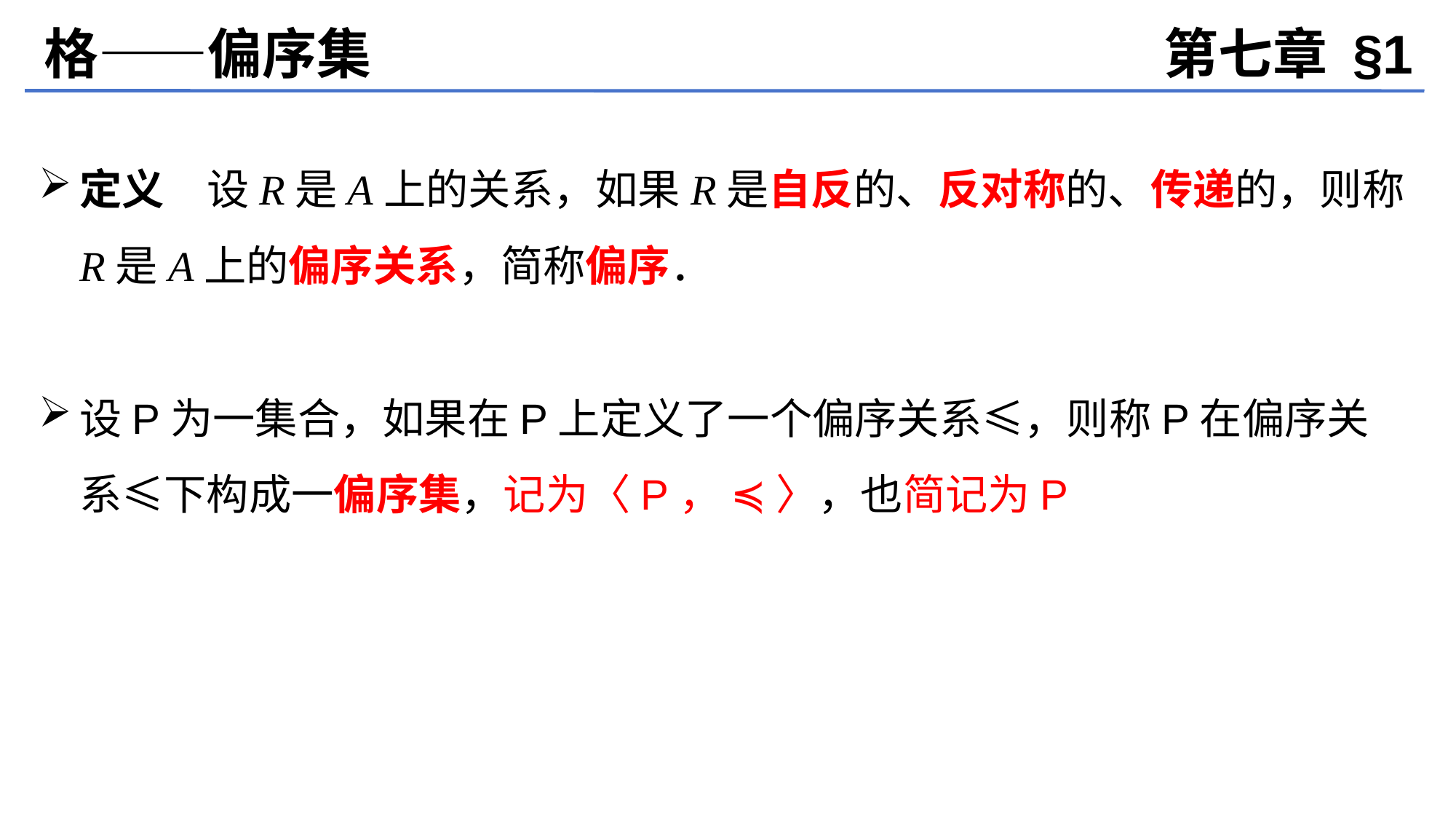

格——偏序集
第七章 §1
定义　设R是A上的关系，如果R是自反的、反对称的、传递的，则称R是A上的偏序关系，简称偏序．

设P为一集合，如果在P上定义了一个偏序关系≤，则称P在偏序关系≤下构成一偏序集，记为〈P， ≼ 〉，也简记为P